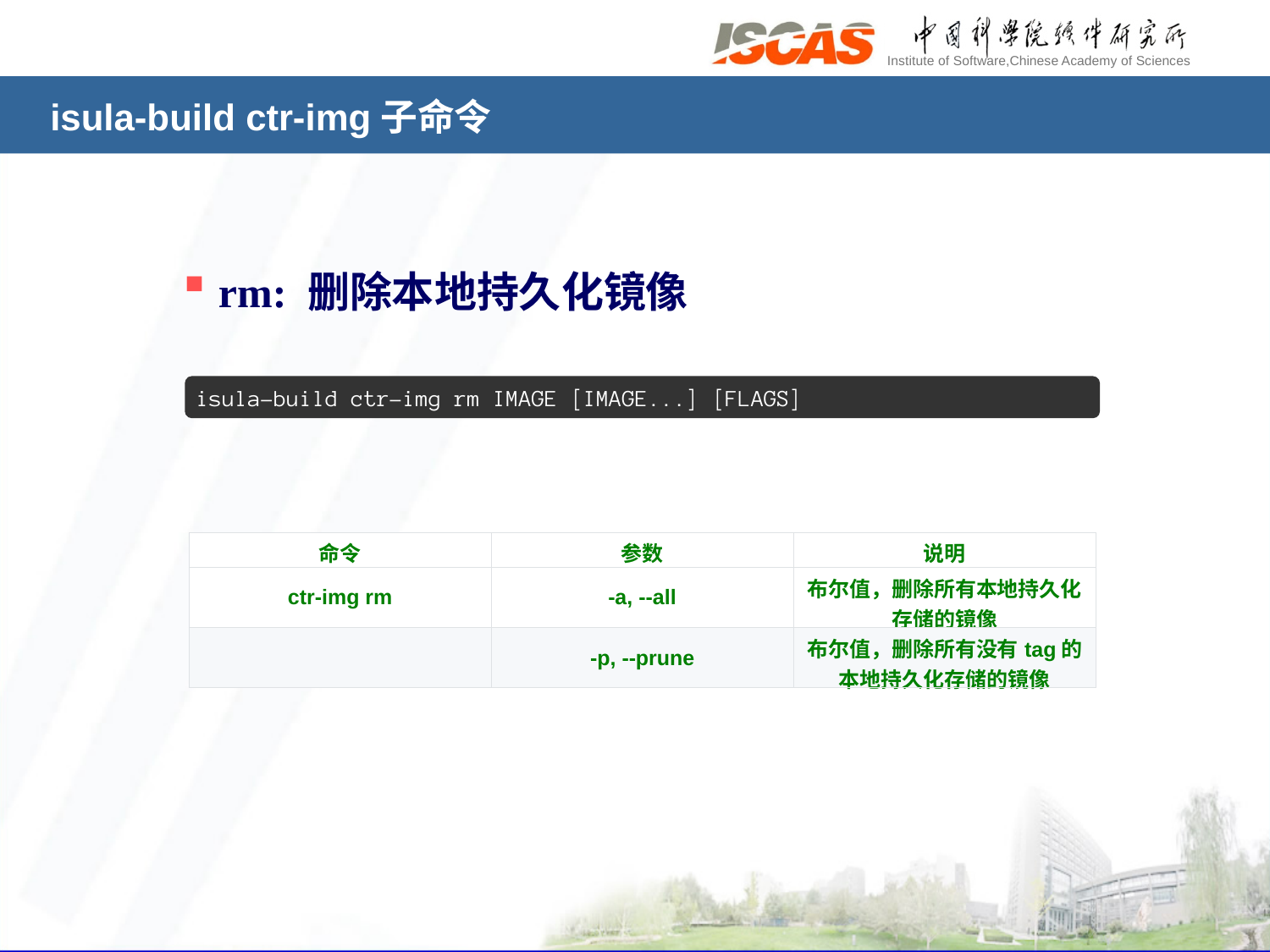

# isula-build ctr-img子命令
rm: 删除本地持久化镜像

isula-build ctr-img rm IMAGE [IMAGE...] [FLAGS]
| 命令 | 参数 | 说明 |
| --- | --- | --- |
| ctr-img rm | -a, --all | 布尔值，删除所有本地持久化存储的镜像 |
|  | -p, --prune | 布尔值，删除所有没有tag的本地持久化存储的镜像 |